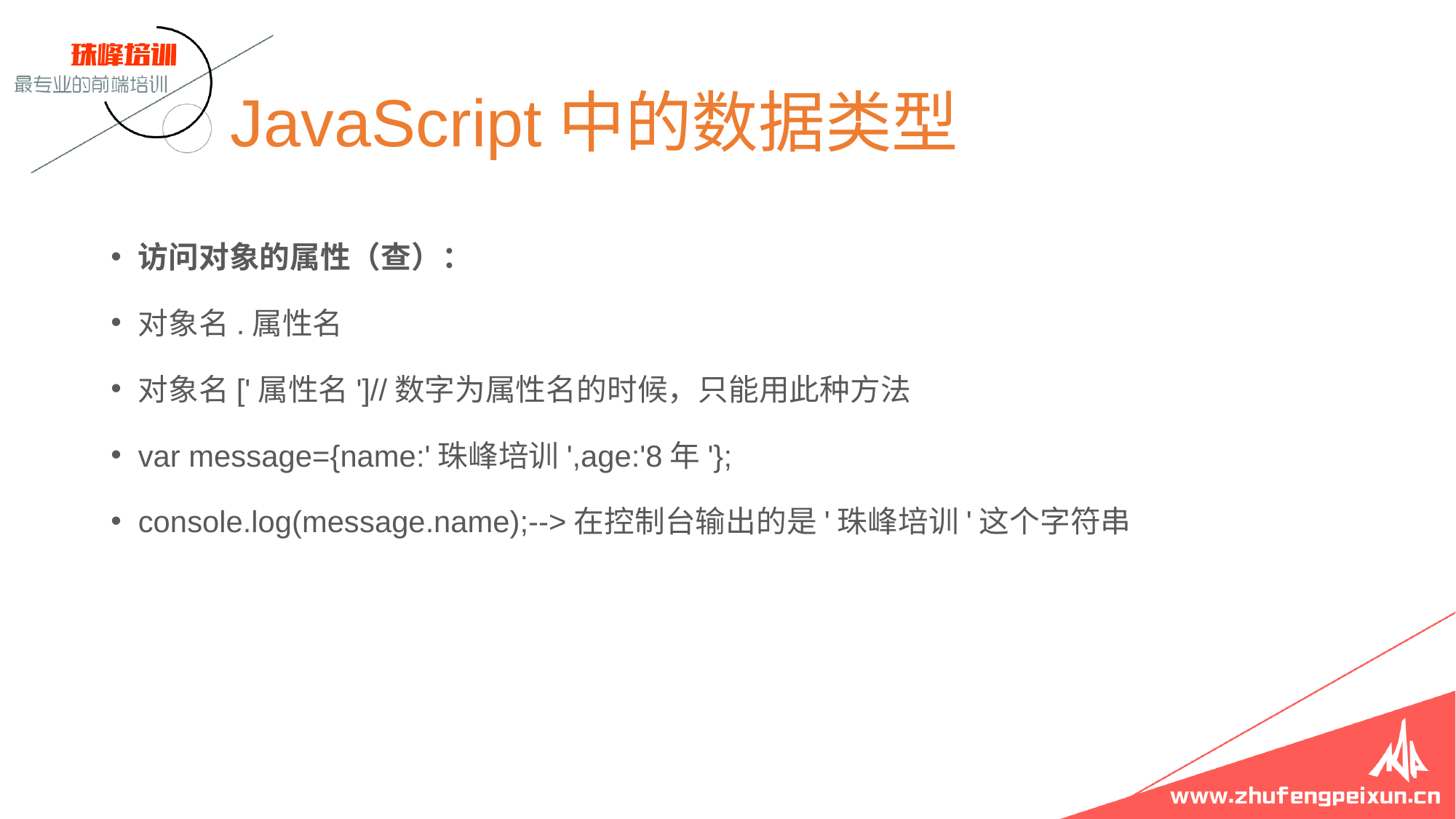

# JavaScript中的数据类型
访问对象的属性（查）：
对象名.属性名
对象名['属性名']//数字为属性名的时候，只能用此种方法
var message={name:'珠峰培训',age:'8年'};
console.log(message.name);-->在控制台输出的是'珠峰培训'这个字符串